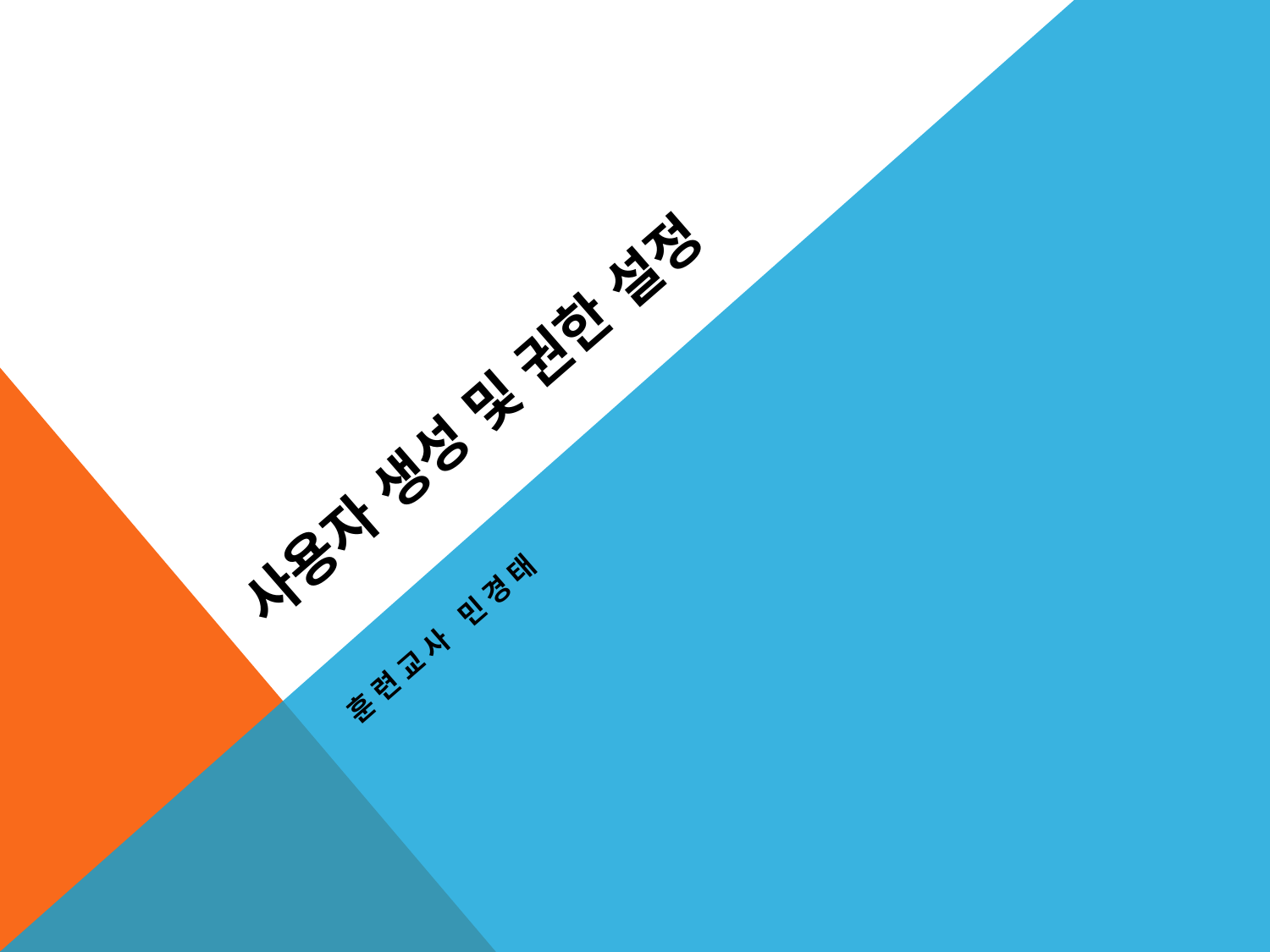

# 사용자 생성 및 권한 설정
훈련교사 민경태